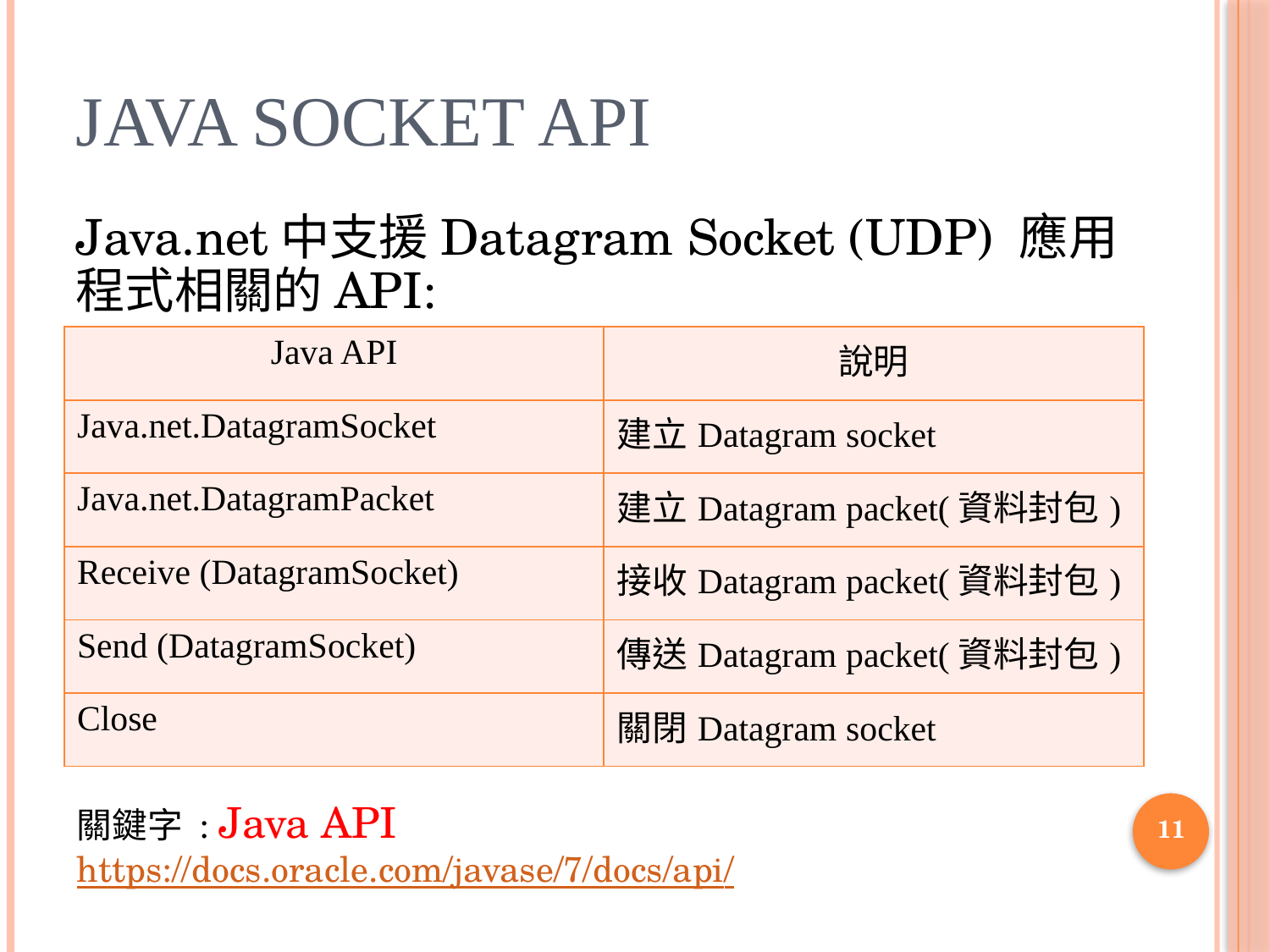

# Java Socket API
Java.net中支援Datagram Socket (UDP) 應用程式相關的API:
| Java API | 說明 |
| --- | --- |
| Java.net.DatagramSocket | 建立Datagram socket |
| Java.net.DatagramPacket | 建立Datagram packet(資料封包) |
| Receive (DatagramSocket) | 接收Datagram packet(資料封包) |
| Send (DatagramSocket) | 傳送Datagram packet(資料封包) |
| Close | 關閉Datagram socket |
關鍵字 : Java API
https://docs.oracle.com/javase/7/docs/api/
11